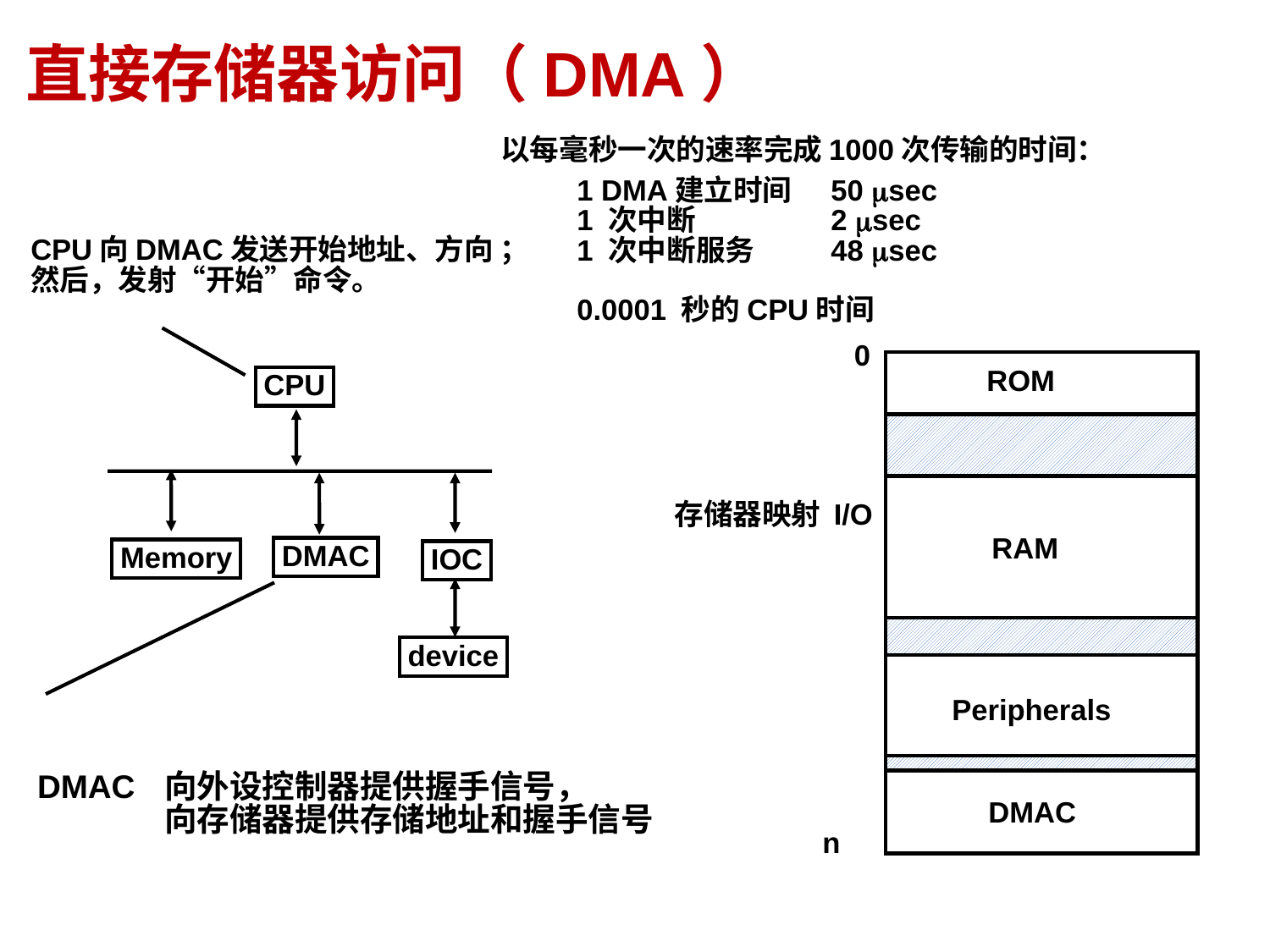

# 直接存储器访问（DMA）
以每毫秒一次的速率完成1000次传输的时间：
1 DMA建立时间 	50 μsec
1 次中断	 	2 μsec
1 次中断服务	48 μsec

0.0001 秒的CPU时间
CPU向DMAC发送开始地址、方向 ；
然后，发射“开始”命令。

0

ROM
CPU

存储器映射 I/O
RAM
DMAC
Memory
IOC

device
Peripherals

DMAC	向外设控制器提供握手信号，
	向存储器提供存储地址和握手信号
DMAC
n